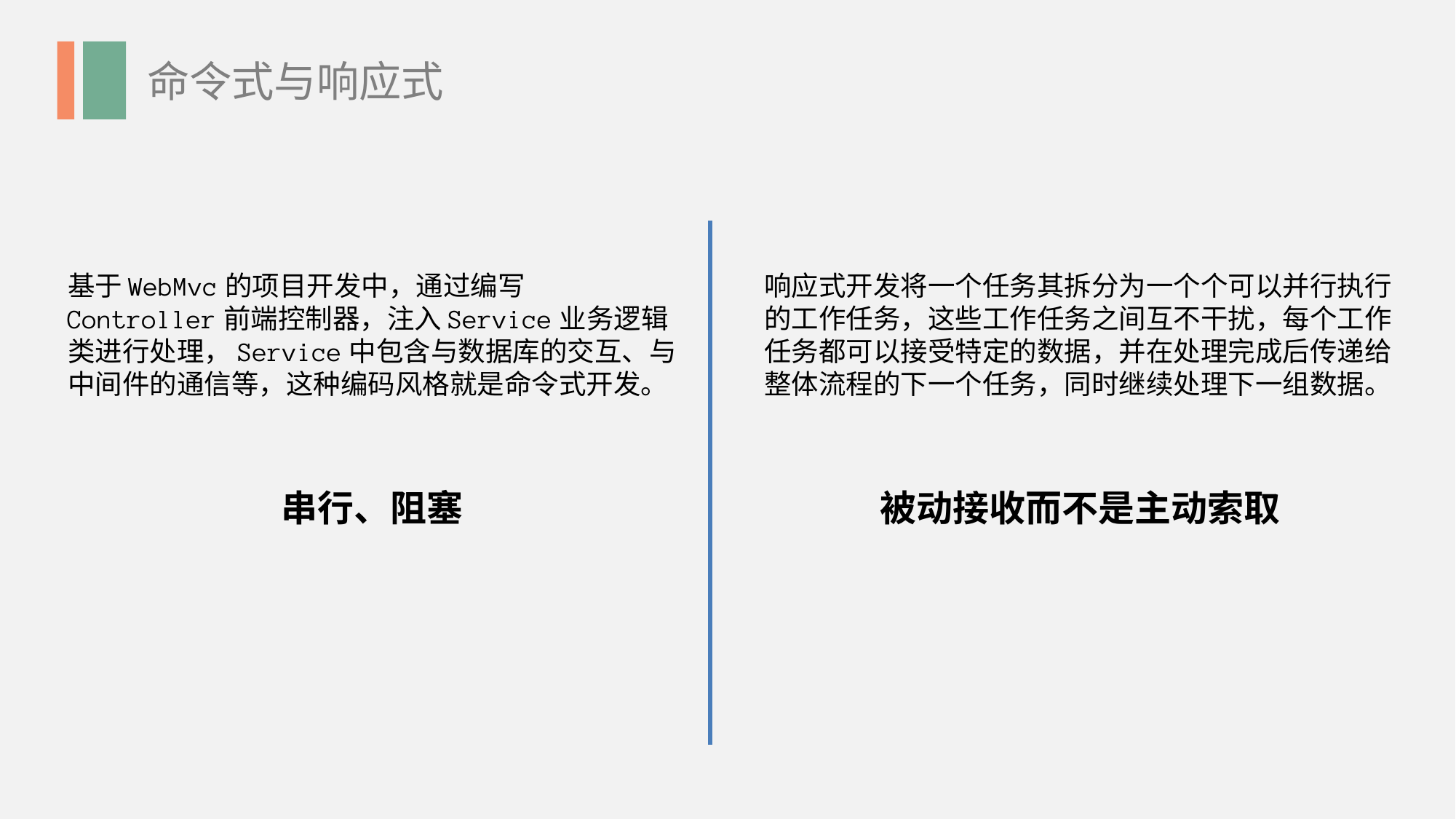

命令式与响应式
基于WebMvc的项目开发中，通过编写Controller前端控制器，注入Service业务逻辑类进行处理，Service中包含与数据库的交互、与中间件的通信等，这种编码风格就是命令式开发。
响应式开发将一个任务其拆分为一个个可以并行执行的工作任务，这些工作任务之间互不干扰，每个工作任务都可以接受特定的数据，并在处理完成后传递给整体流程的下一个任务，同时继续处理下一组数据。
被动接收而不是主动索取
串行、阻塞